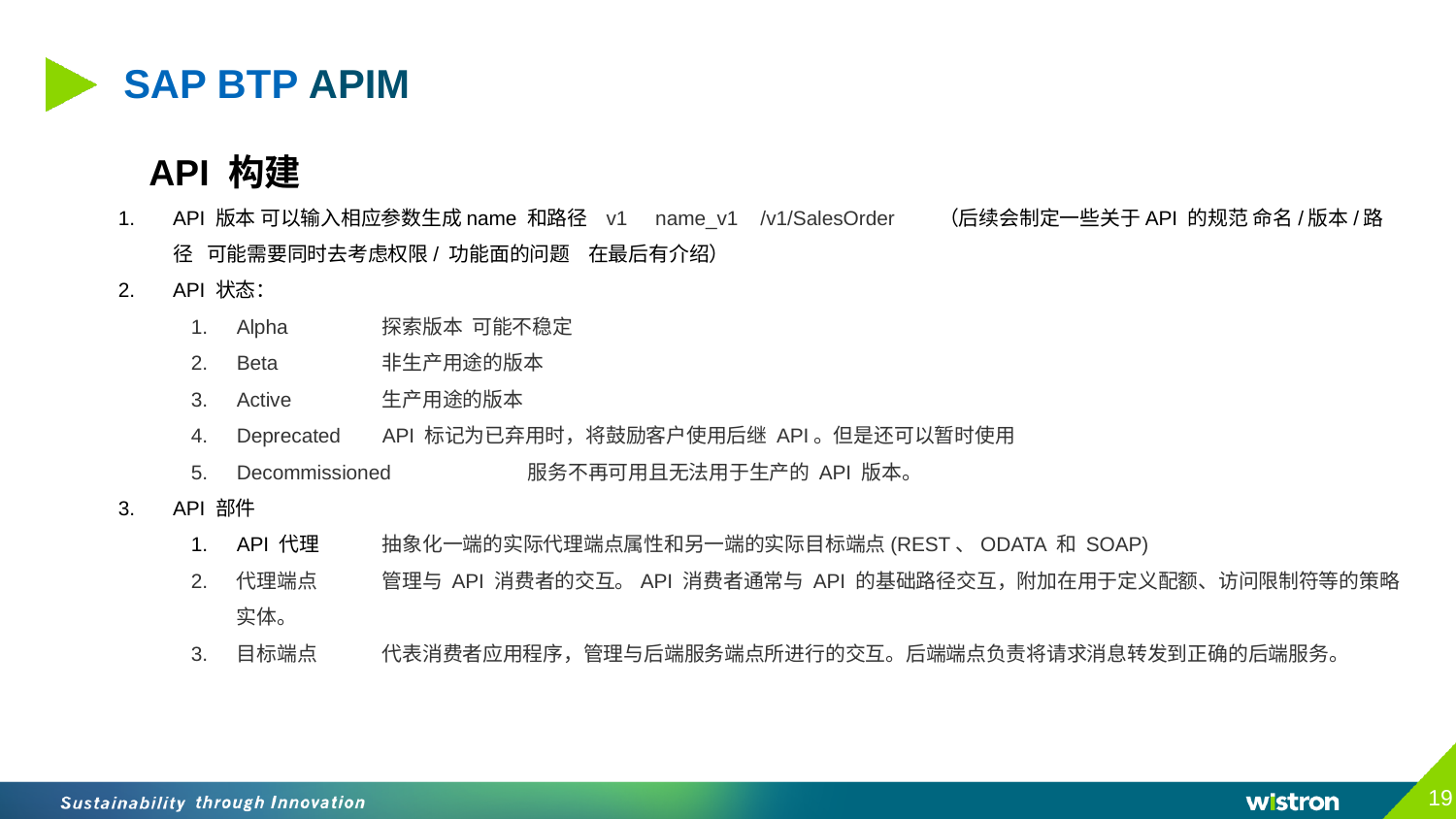

SAP BTP APIM
   API 构建
API 版本 可以输入相应参数生成name 和路径   v1     name_v1    /v1/SalesOrder       （后续会制定一些关于API 的规范 命名/版本/路径   可能需要同时去考虑权限/ 功能面的问题    在最后有介绍）
API 状态：
Alpha 	探索版本  可能不稳定
Beta	非生产用途的版本
Active	生产用途的版本
Deprecated	API 标记为已弃用时，将鼓励客户使用后继 API。但是还可以暂时使用
Decommissioned	服务不再可用且无法用于生产的 API 版本。
API 部件
API 代理    	抽象化一端的实际代理端点属性和另一端的实际目标端点(REST、ODATA 和 SOAP)
代理端点	管理与 API 消费者的交互。API 消费者通常与 API 的基础路径交互，附加在用于定义配额、访问限制符等的策略实体。
目标端点	代表消费者应用程序，管理与后端服务端点所进行的交互。后端端点负责将请求消息转发到正确的后端服务。

19